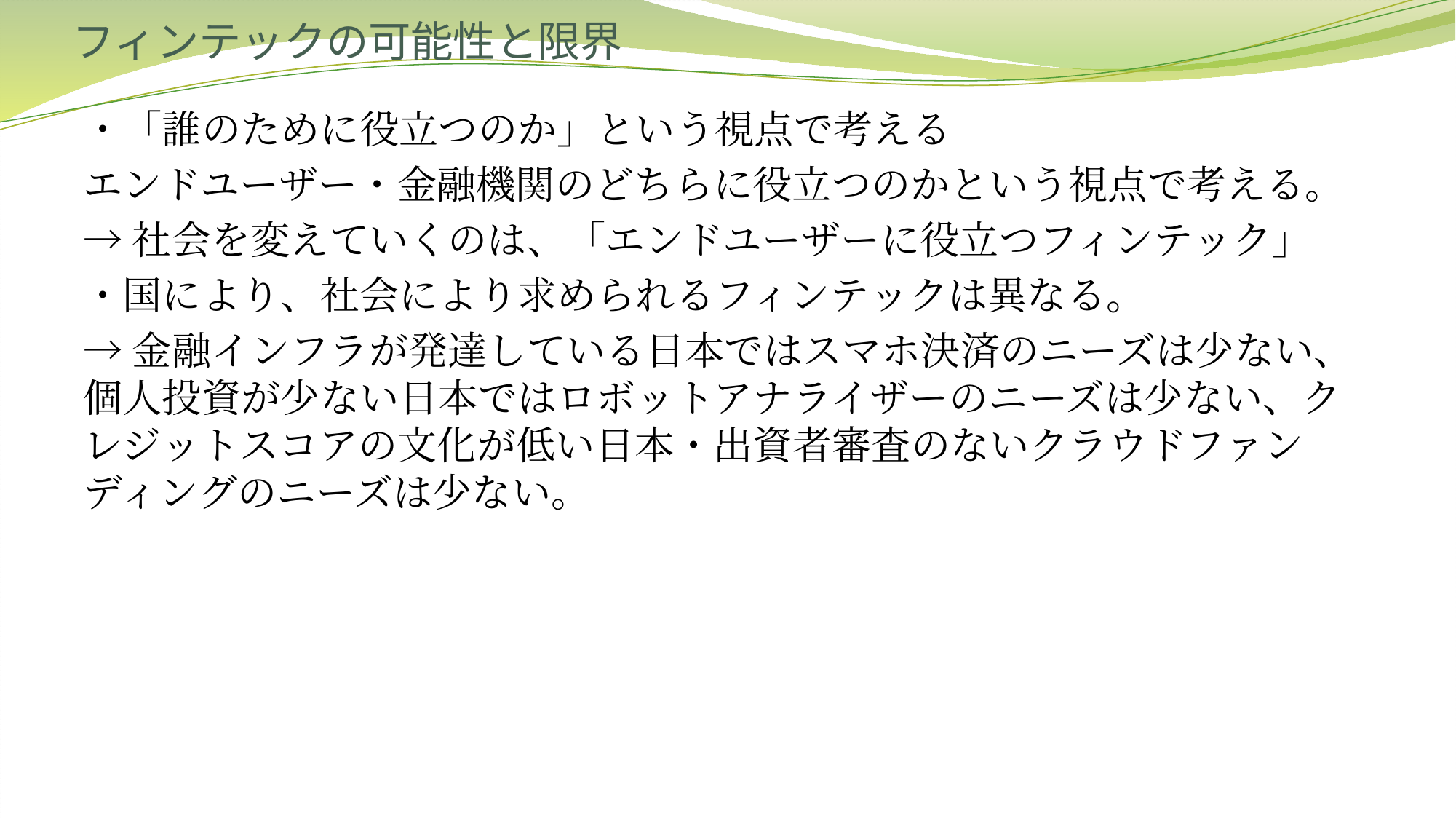

# フィンテックの可能性と限界
・「誰のために役立つのか」という視点で考える
エンドユーザー・金融機関のどちらに役立つのかという視点で考える。
→社会を変えていくのは、「エンドユーザーに役立つフィンテック」
・国により、社会により求められるフィンテックは異なる。
→金融インフラが発達している日本ではスマホ決済のニーズは少ない、個人投資が少ない日本ではロボットアナライザーのニーズは少ない、クレジットスコアの文化が低い日本・出資者審査のないクラウドファンディングのニーズは少ない。